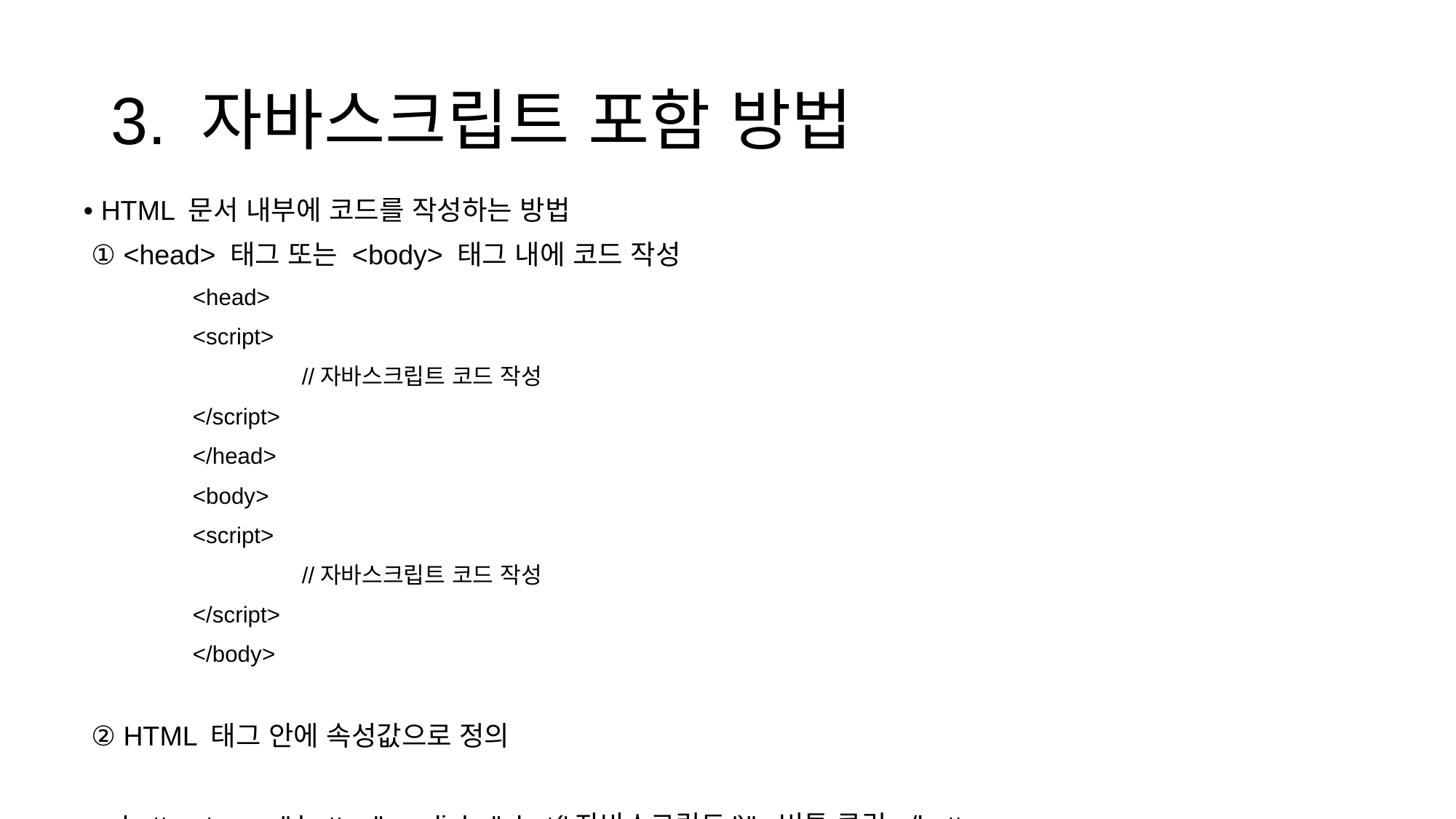

# 3. 자바스크립트 포함 방법
• HTML 문서 내부에 코드를 작성하는 방법
 ① <head> 태그 또는 <body> 태그 내에 코드 작성
	<head>
 	<script>
		//자바스크립트 코드 작성
	</script>
	</head>
	<body>
	<script>
		//자바스크립트 코드 작성
	</script>
	</body>

 ② HTML 태그 안에 속성값으로 정의

   <button type= " button" onclink="alert('자바스크립트')">버튼 클릭</button>